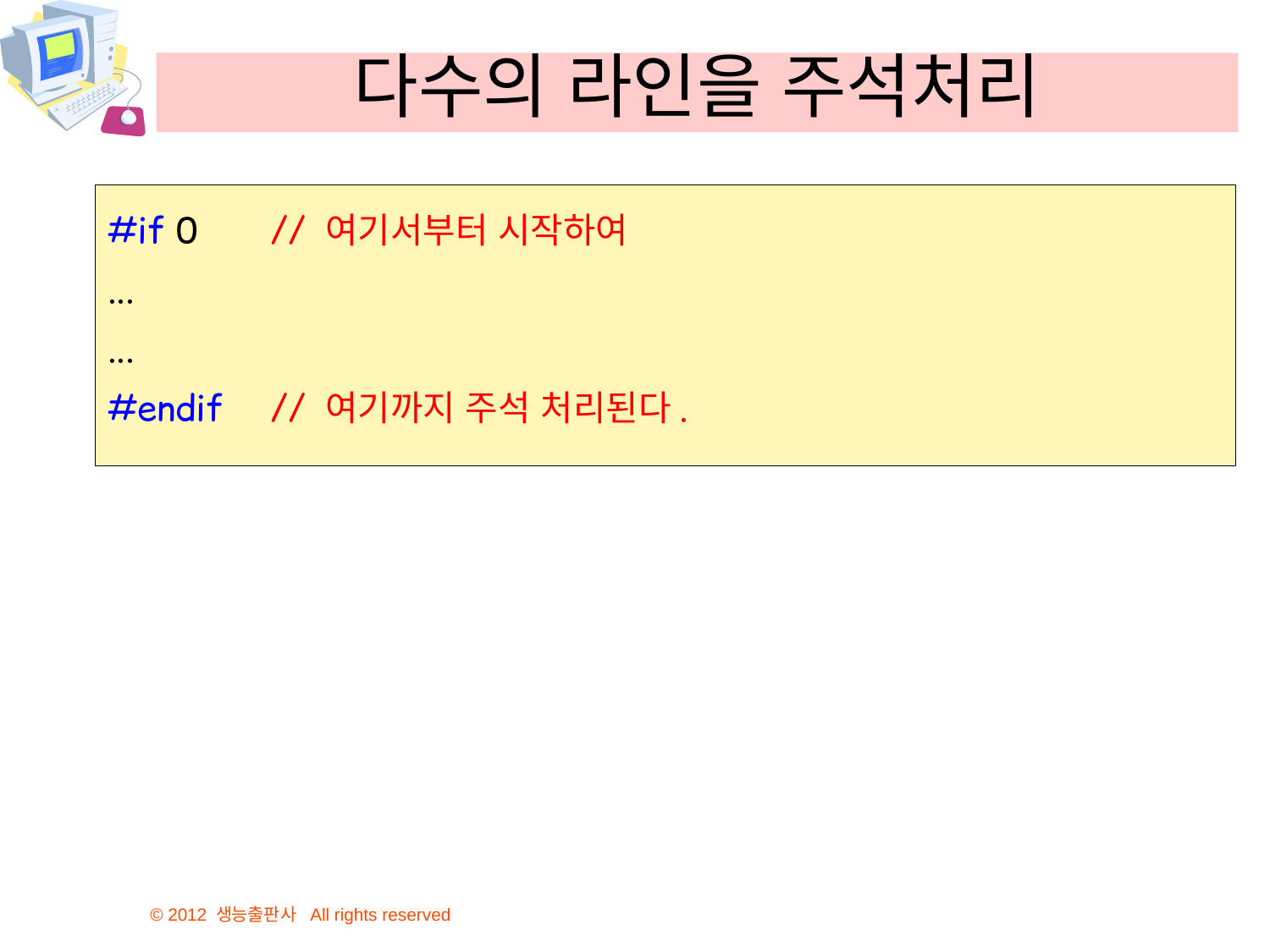

# 다수의 라인을 주석처리
#if 0	// 여기서부터 시작하여
...
...
#endif	// 여기까지 주석 처리된다.